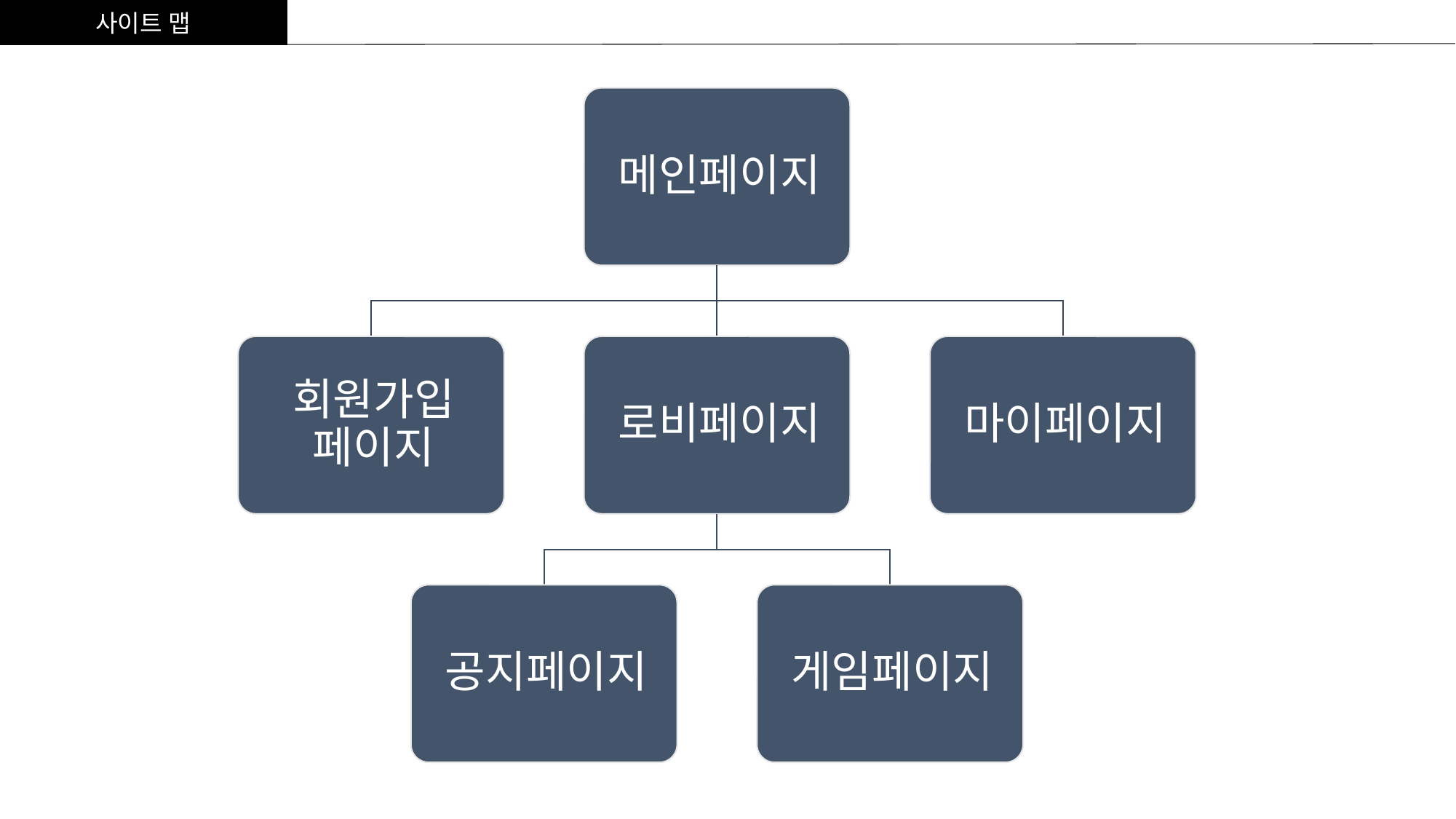

사이트 맵

메인페이지
회원가입 페이지
로비페이지
공지페이지
게임페이지
마이페이지